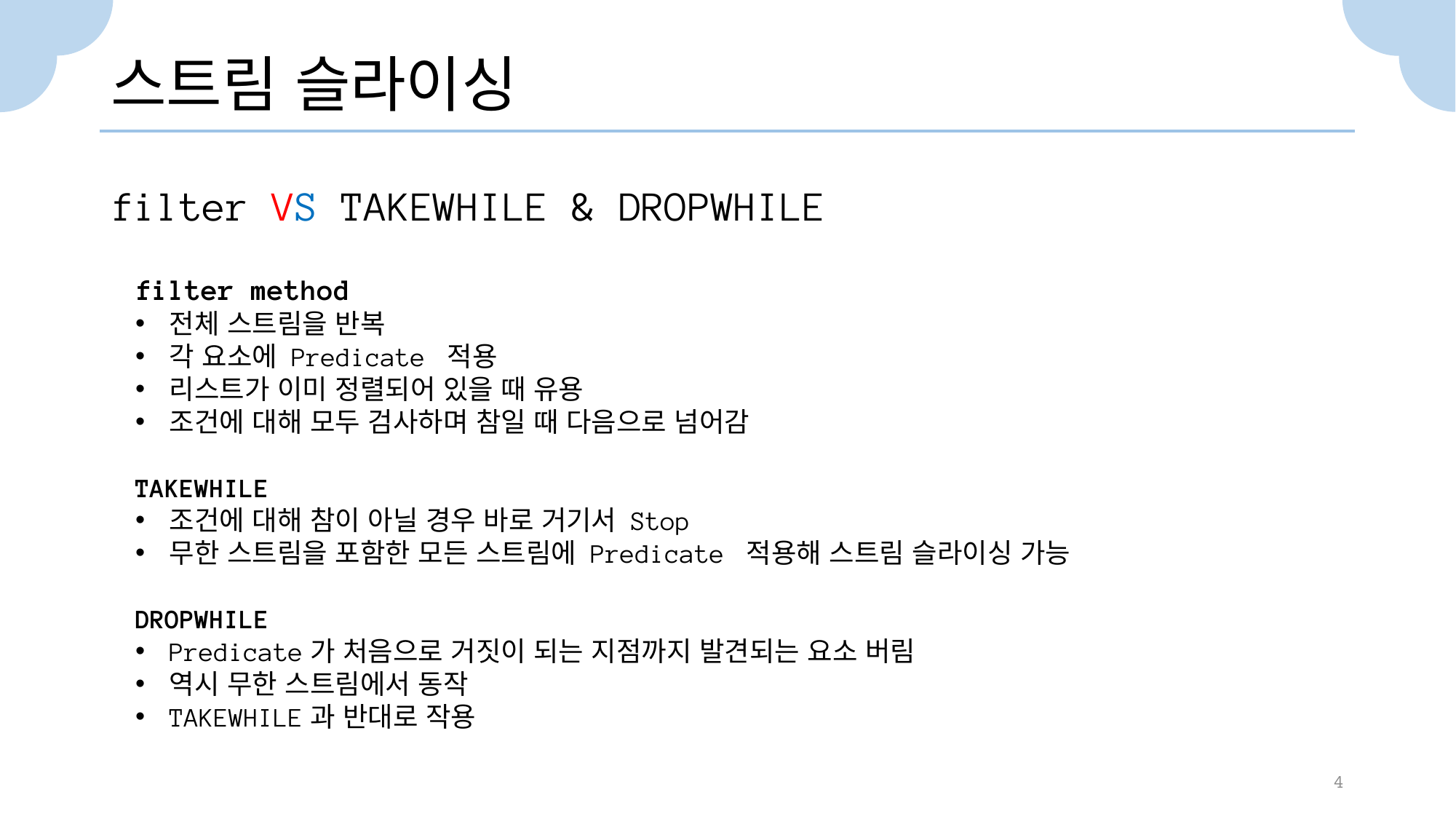

# 스트림 슬라이싱
filter VS TAKEWHILE & DROPWHILE
filter method
전체 스트림을 반복
각 요소에 Predicate 적용
리스트가 이미 정렬되어 있을 때 유용
조건에 대해 모두 검사하며 참일 때 다음으로 넘어감

TAKEWHILE
조건에 대해 참이 아닐 경우 바로 거기서 Stop
무한 스트림을 포함한 모든 스트림에 Predicate 적용해 스트림 슬라이싱 가능

DROPWHILE
Predicate가 처음으로 거짓이 되는 지점까지 발견되는 요소 버림
역시 무한 스트림에서 동작
TAKEWHILE과 반대로 작용
4